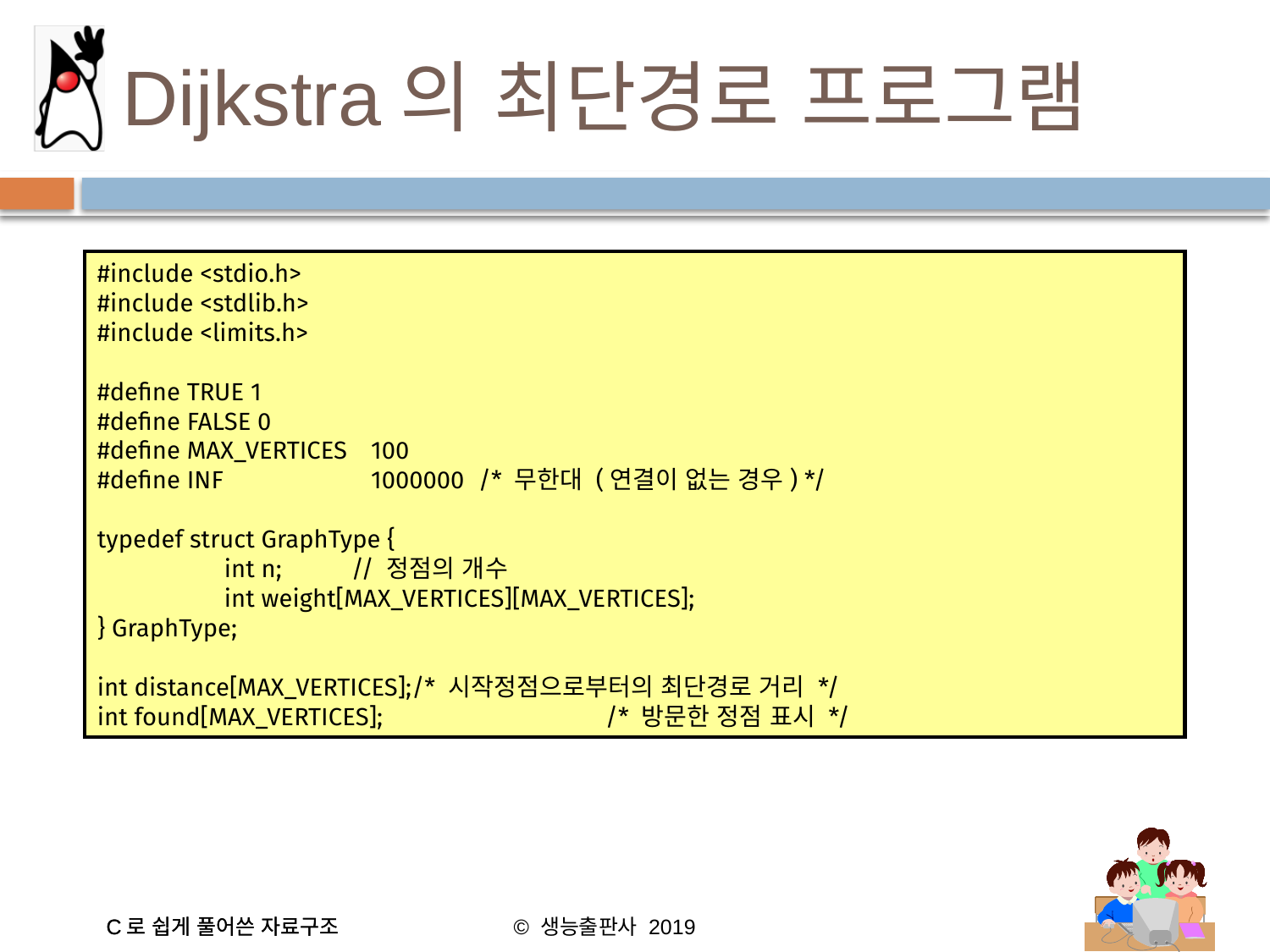

# Dijkstra의 최단경로 프로그램
#include <stdio.h>
#include <stdlib.h>
#include <limits.h>

#define TRUE 1
#define FALSE 0
#define MAX_VERTICES	   100
#define INF 	   1000000	/* 무한대 (연결이 없는 경우) */

typedef struct GraphType {
	int n;	// 정점의 개수
	int weight[MAX_VERTICES][MAX_VERTICES];
} GraphType;

int distance[MAX_VERTICES];/* 시작정점으로부터의 최단경로 거리 */
int found[MAX_VERTICES];		/* 방문한 정점 표시 */